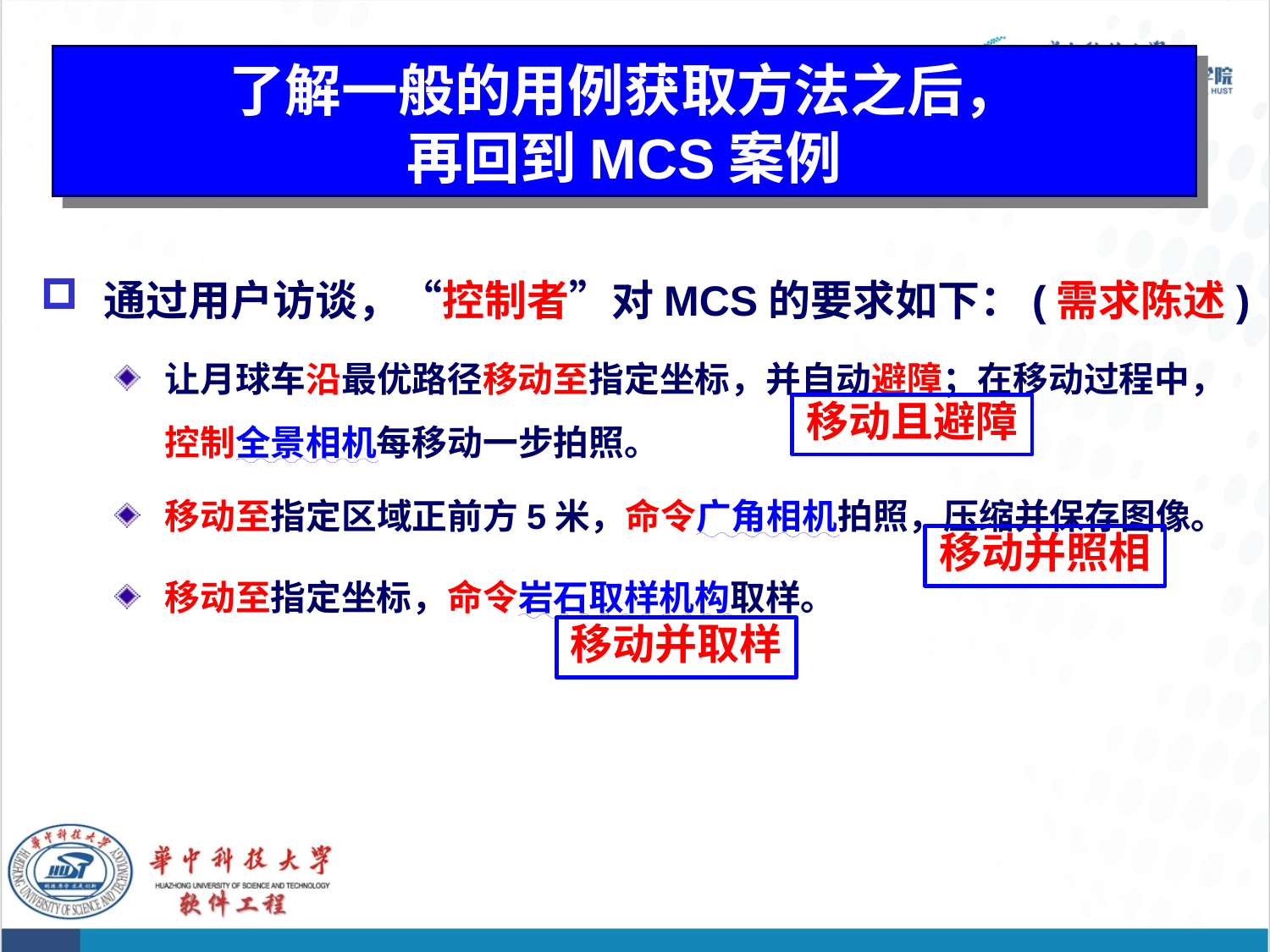

# 了解一般的用例获取方法之后， 再回到MCS案例
通过用户访谈，“控制者”对MCS的要求如下：(需求陈述)
让月球车沿最优路径移动至指定坐标，并自动避障；在移动过程中，控制全景相机每移动一步拍照。
移动至指定区域正前方5米，命令广角相机拍照，压缩并保存图像。
移动至指定坐标，命令岩石取样机构取样。
移动且避障
移动并照相
移动并取样